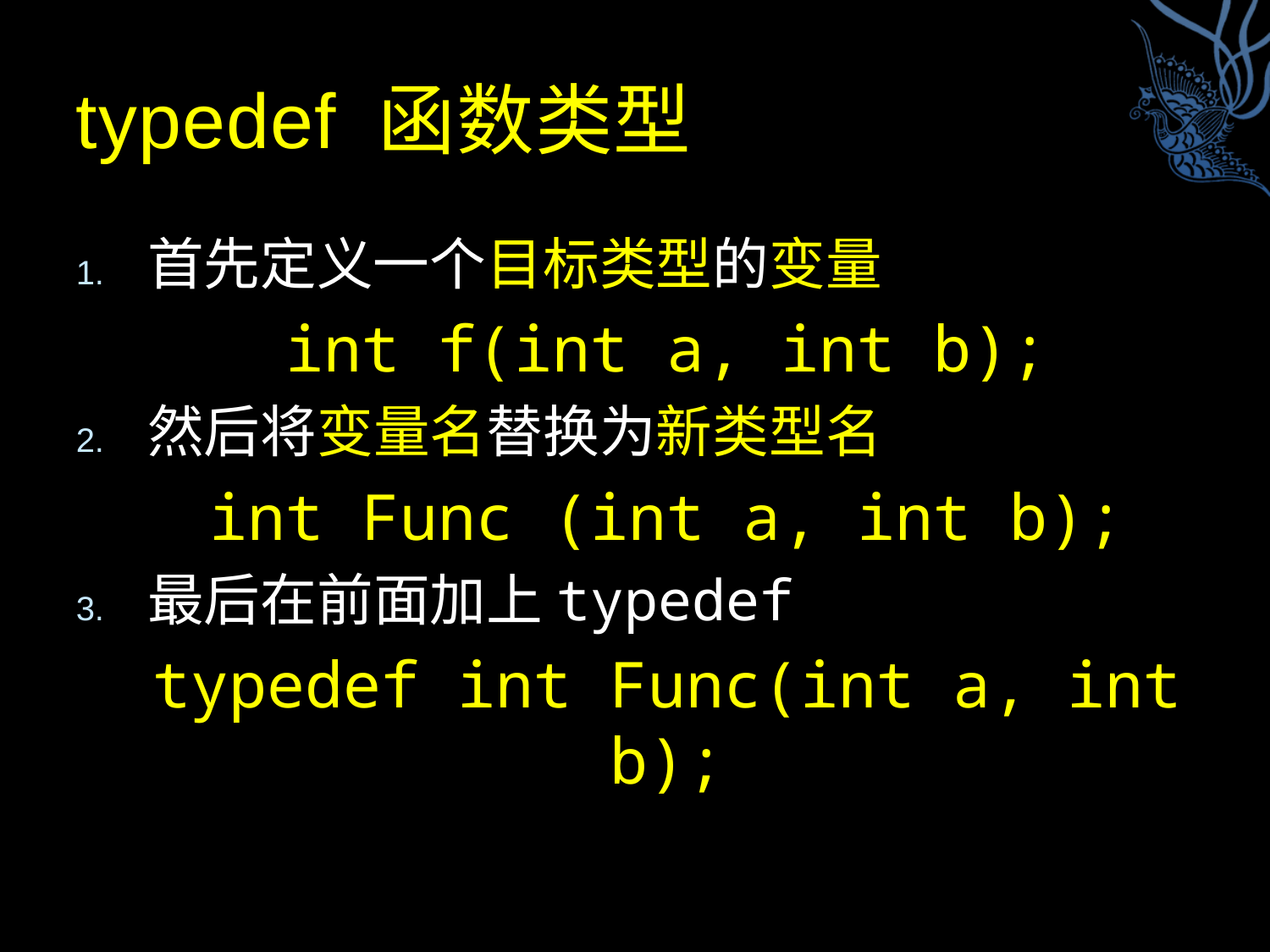

# typedef 函数类型
首先定义一个目标类型的变量
int f(int a, int b);
然后将变量名替换为新类型名
int Func (int a, int b);
最后在前面加上typedef
typedef int Func(int a, int b);